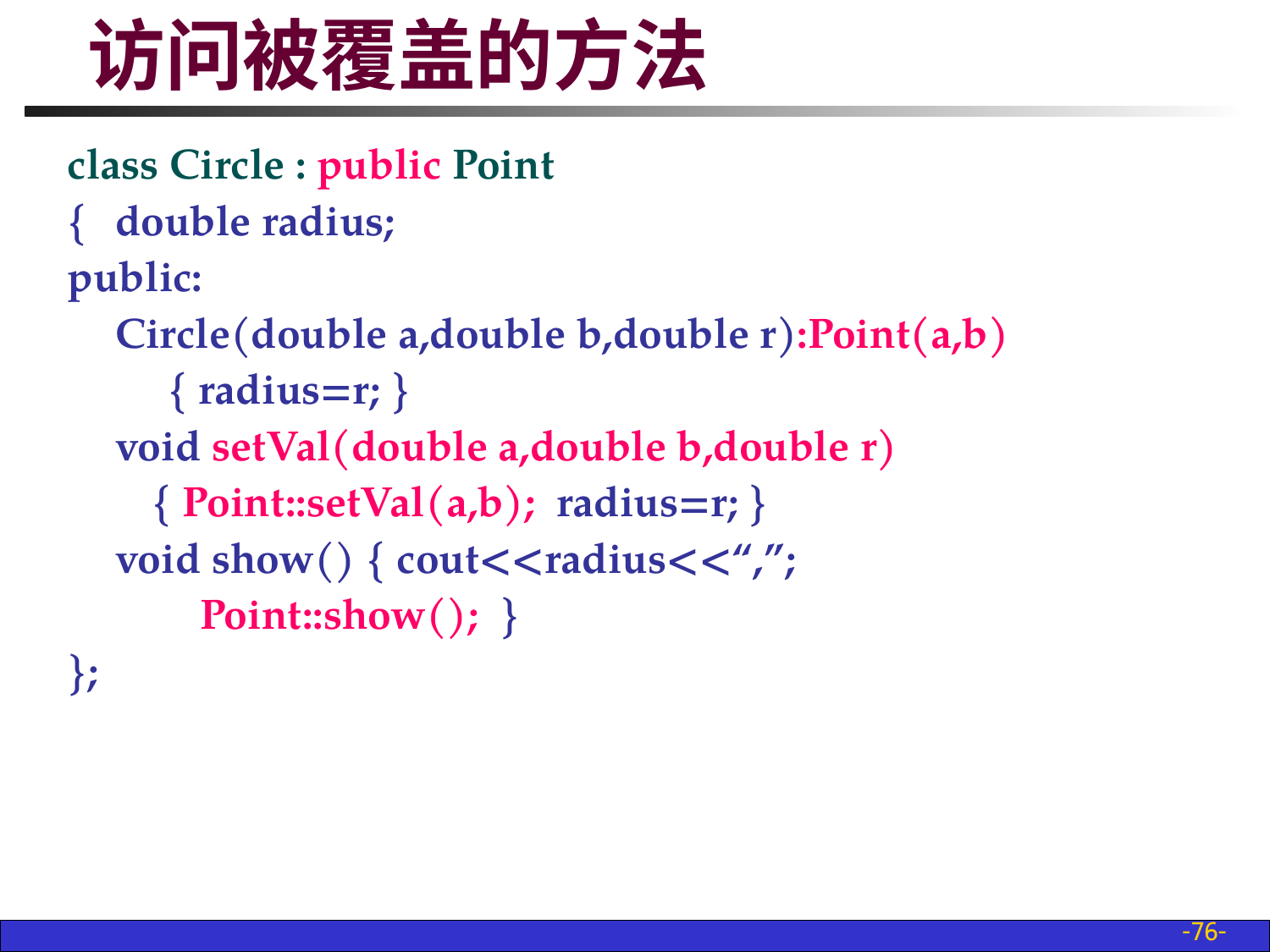

# 访问被覆盖的方法
class Circle : public Point
{	double radius;
public:
	Circle(double a,double b,double r):Point(a,b)
	     { radius=r; }
	void setVal(double a,double b,double r)
        { Point::setVal(a,b);  radius=r; }
	void show() { cout<<radius<<“,”;
	        Point::show();  }
};
-76-